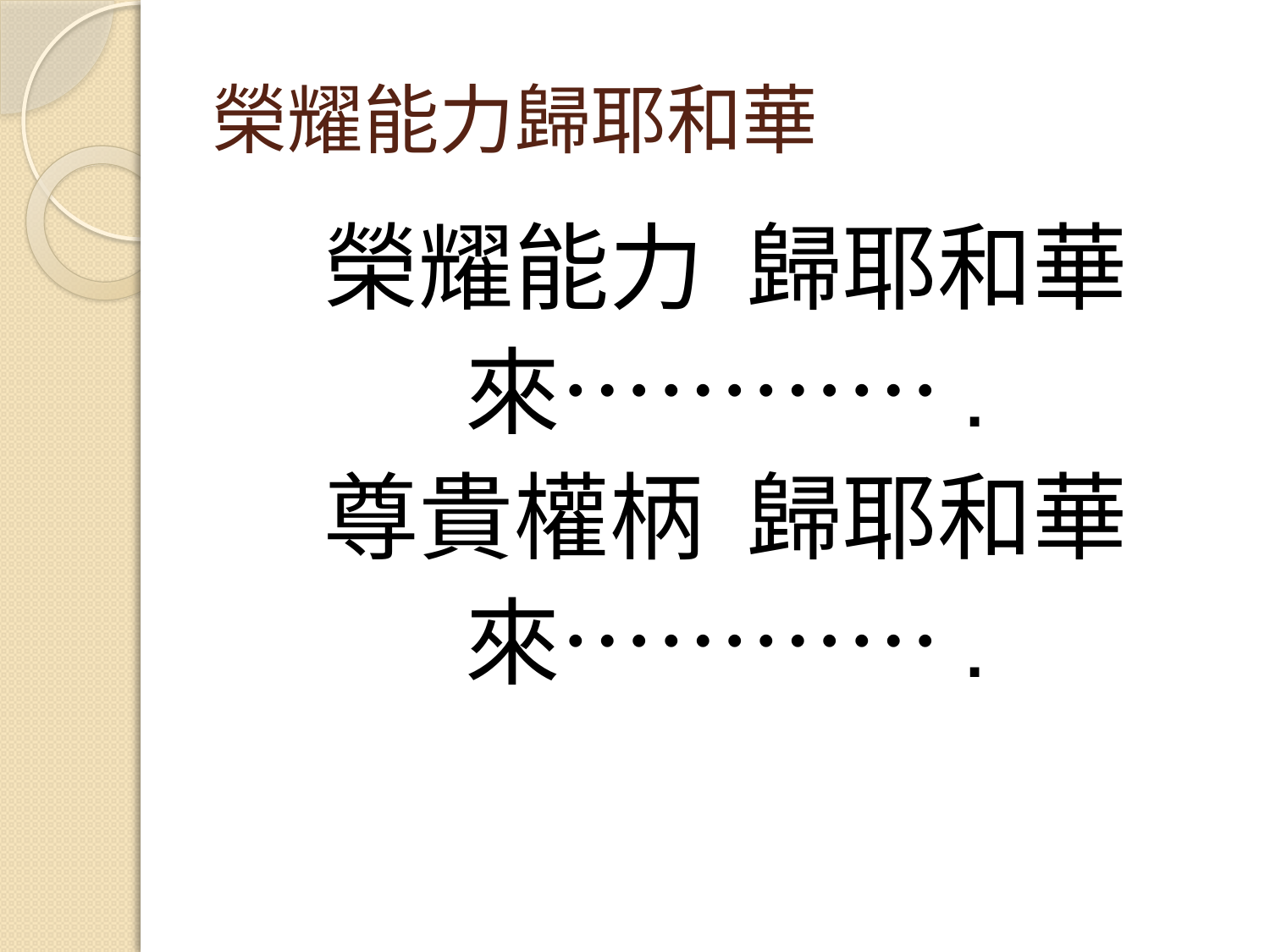

# 榮耀能力歸耶和華
榮耀能力  歸耶和華
來………….
尊貴權柄  歸耶和華
來………….